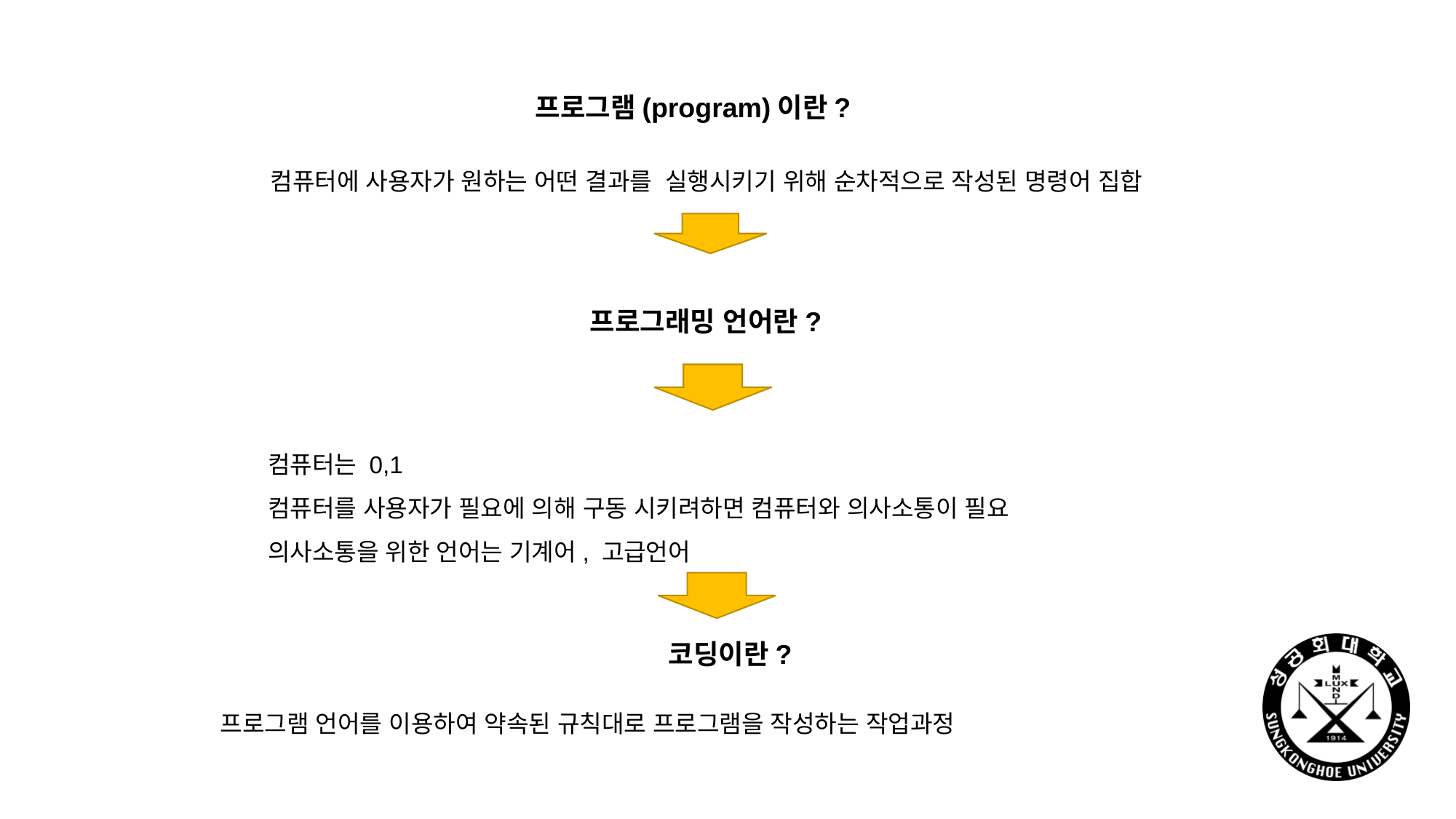

프로그램(program)이란?
컴퓨터에 사용자가 원하는 어떤 결과를  실행시키기 위해 순차적으로 작성된 명령어 집합

프로그래밍 언어란?

컴퓨터는 0,1
컴퓨터를 사용자가 필요에 의해 구동 시키려하면 컴퓨터와 의사소통이 필요
의사소통을 위한 언어는 기계어, 고급언어

코딩이란?
프로그램 언어를 이용하여 약속된 규칙대로 프로그램을 작성하는 작업과정